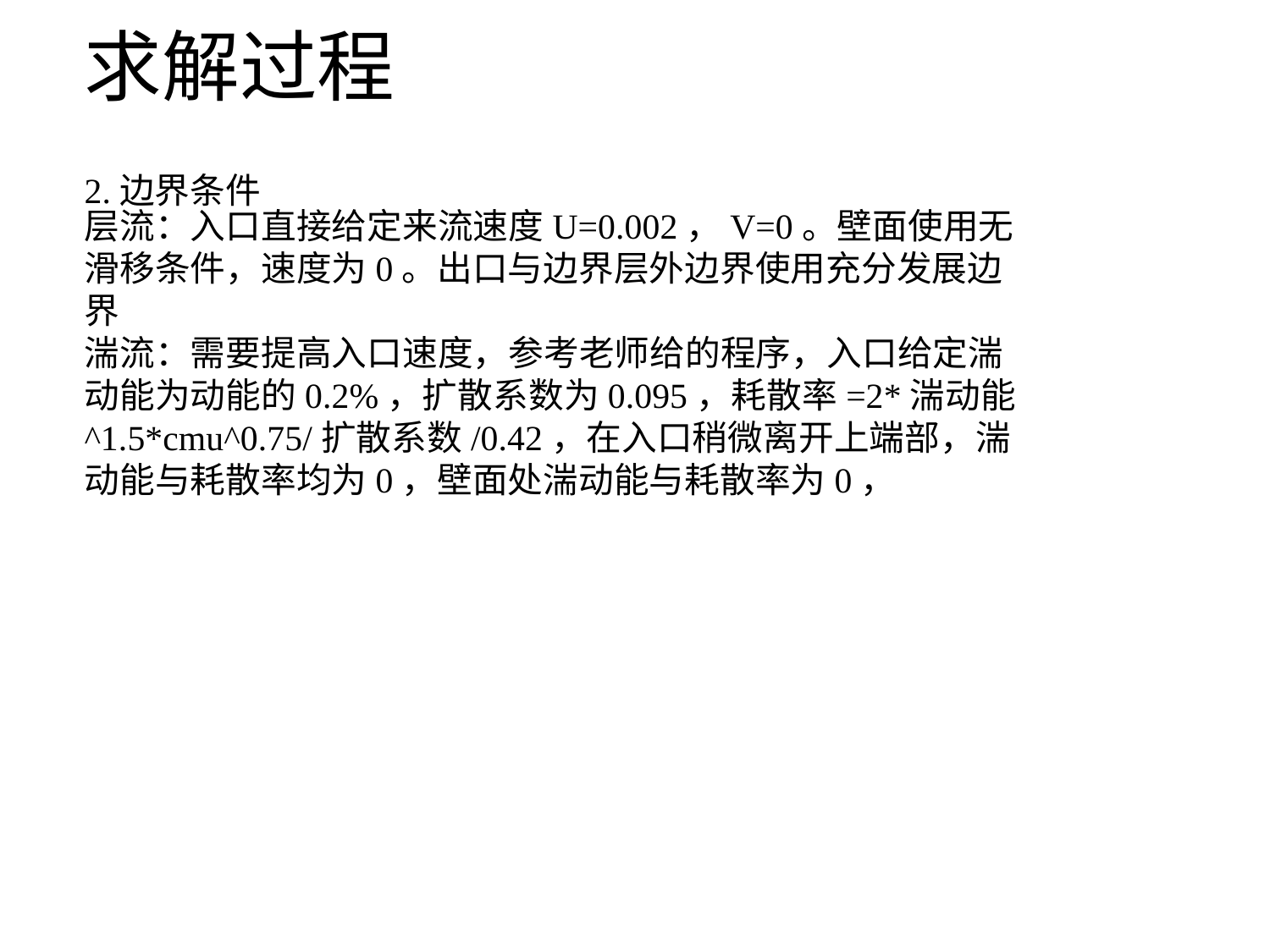

# 求解过程
2.边界条件
层流：入口直接给定来流速度U=0.002，V=0。壁面使用无滑移条件，速度为0。出口与边界层外边界使用充分发展边界
湍流：需要提高入口速度，参考老师给的程序，入口给定湍动能为动能的0.2%，扩散系数为0.095，耗散率=2*湍动能^1.5*cmu^0.75/扩散系数/0.42，在入口稍微离开上端部，湍动能与耗散率均为0，壁面处湍动能与耗散率为0，